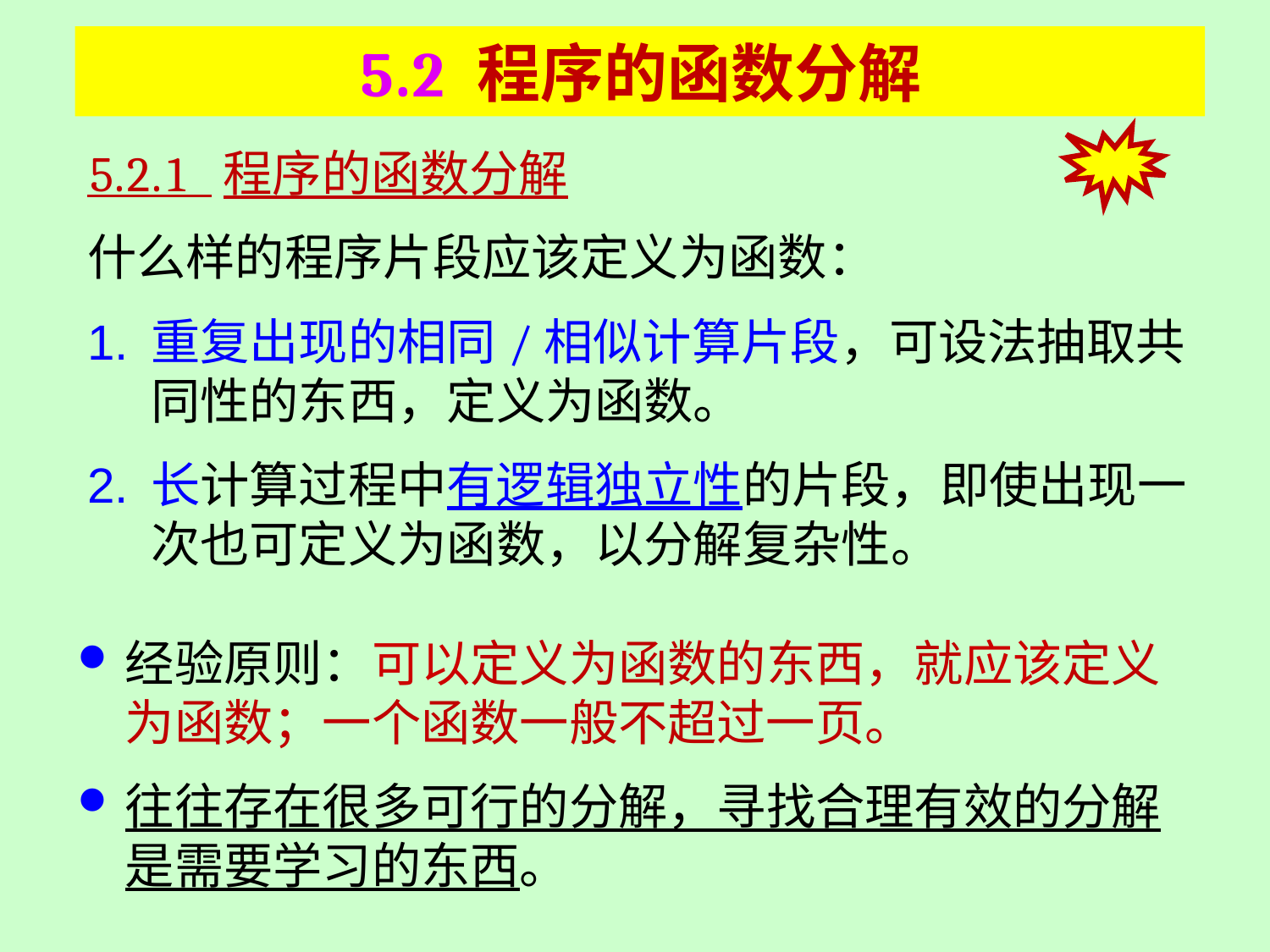

# 5.2 程序的函数分解

5.2.1  程序的函数分解
什么样的程序片段应该定义为函数：
重复出现的相同/相似计算片段，可设法抽取共同性的东西，定义为函数。
长计算过程中有逻辑独立性的片段，即使出现一次也可定义为函数，以分解复杂性。
经验原则：可以定义为函数的东西，就应该定义为函数；一个函数一般不超过一页。
往往存在很多可行的分解，寻找合理有效的分解是需要学习的东西。
58